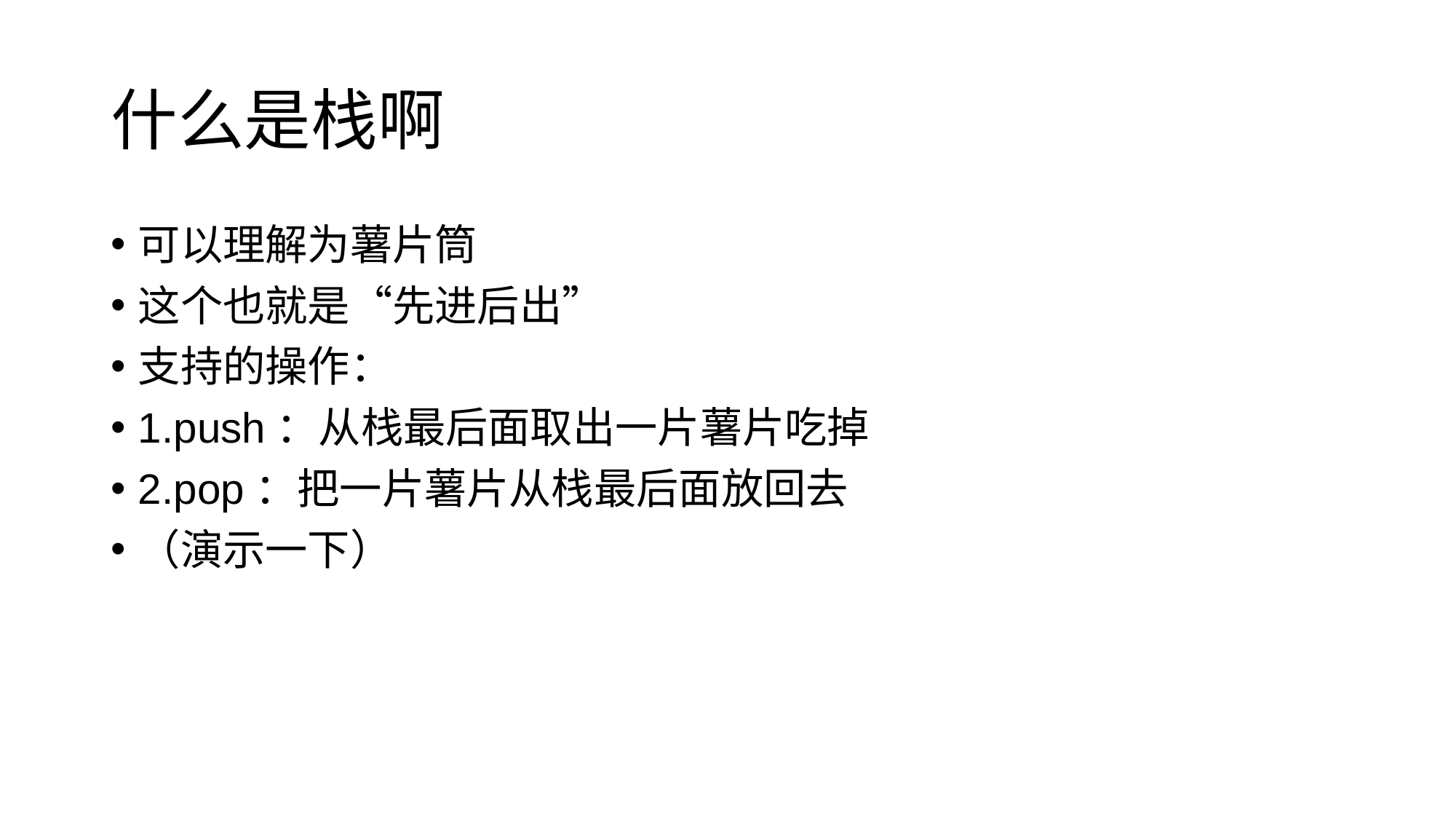

# 什么是栈啊
可以理解为薯片筒
这个也就是“先进后出”
支持的操作：
1.push：从栈最后面取出一片薯片吃掉
2.pop：把一片薯片从栈最后面放回去
（演示一下）